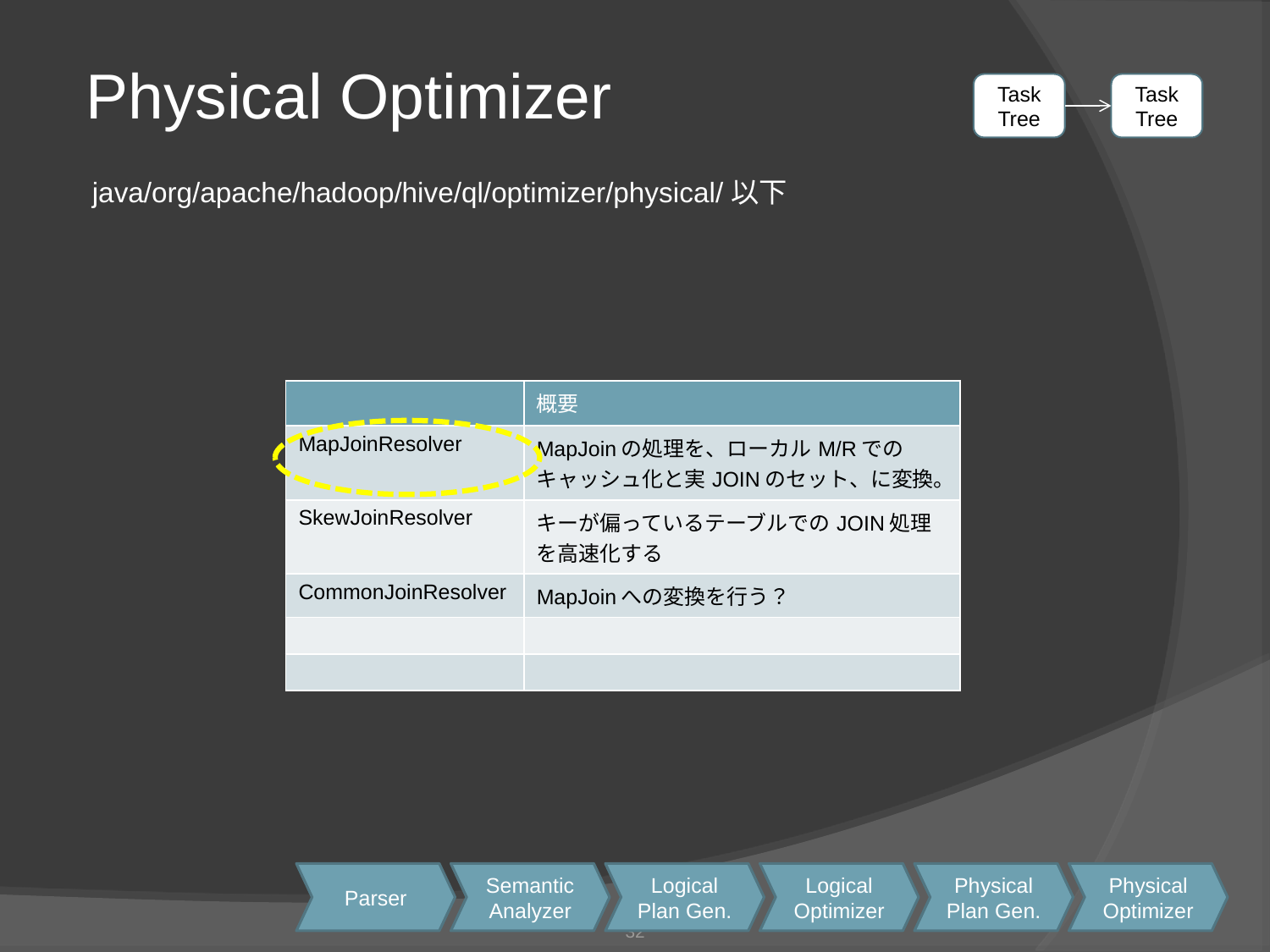

# Physical Optimizer
Task
Tree
Task
Tree
java/org/apache/hadoop/hive/ql/optimizer/physical/以下

|  | 概要 |
| --- | --- |
| MapJoinResolver | MapJoinの処理を、ローカルM/Rでのキャッシュ化と実JOINのセット、に変換。 |
| SkewJoinResolver | キーが偏っているテーブルでのJOIN処理を高速化する |
| CommonJoinResolver | MapJoinへの変換を行う？ |
|  |  |
|  |  |

Parser
Semantic
Analyzer
Logical
Plan Gen.
Logical
Optimizer
Physical
Plan Gen.
Physical
Optimizer
32